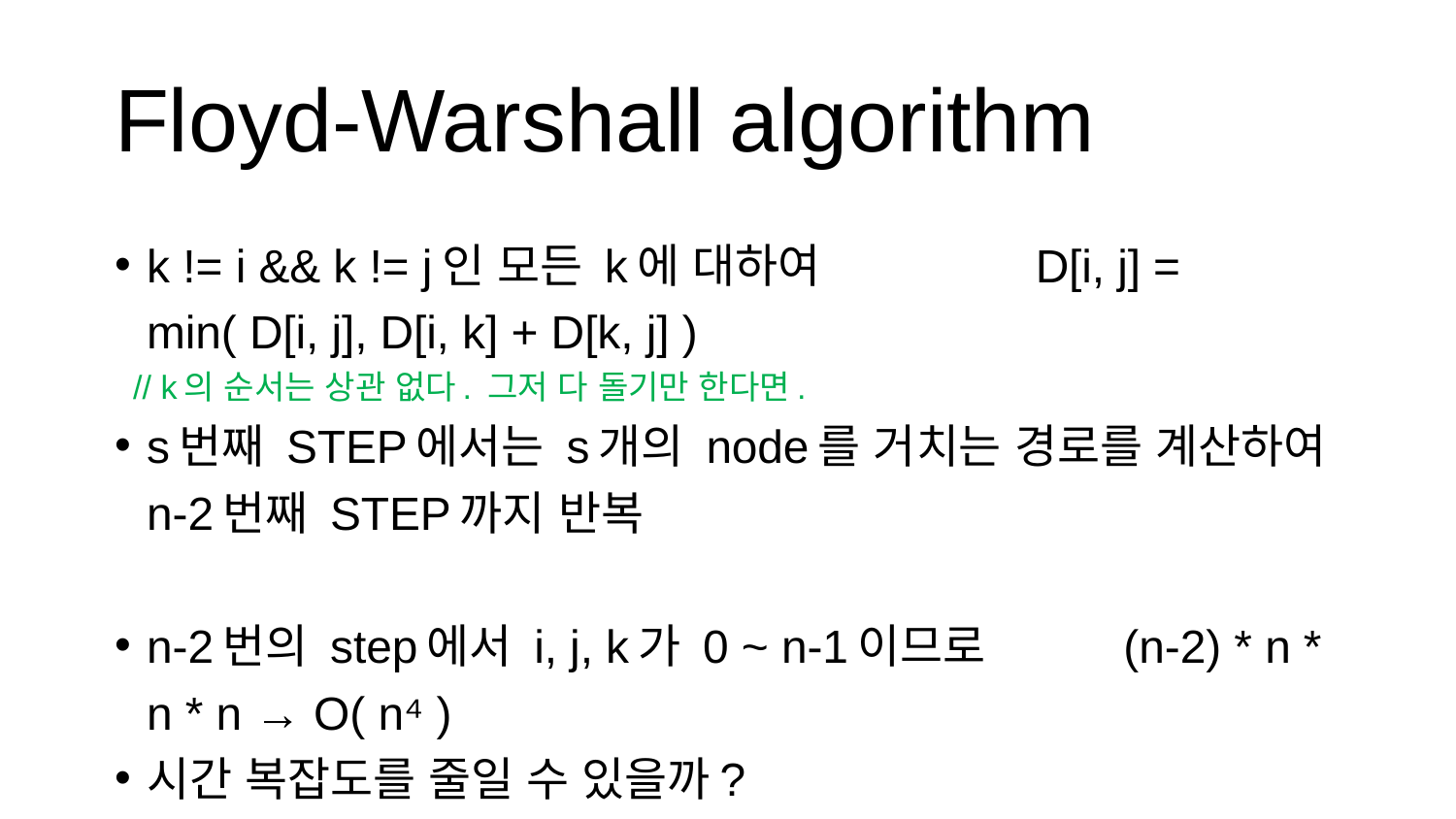

# Floyd-Warshall algorithm
k != i && k != j인 모든 k에 대하여                D[i, j] = min( D[i, j], D[i, k] + D[k, j] )
  // k의 순서는 상관 없다. 그저 다 돌기만 한다면.
s번째 STEP에서는 s개의 node를 거치는 경로를 계산하여 n-2번째 STEP까지 반복

n-2번의 step에서 i, j, k가 0 ~ n-1이므로          (n-2) * n * n * n → O( n⁴ )
시간 복잡도를 줄일 수 있을까?